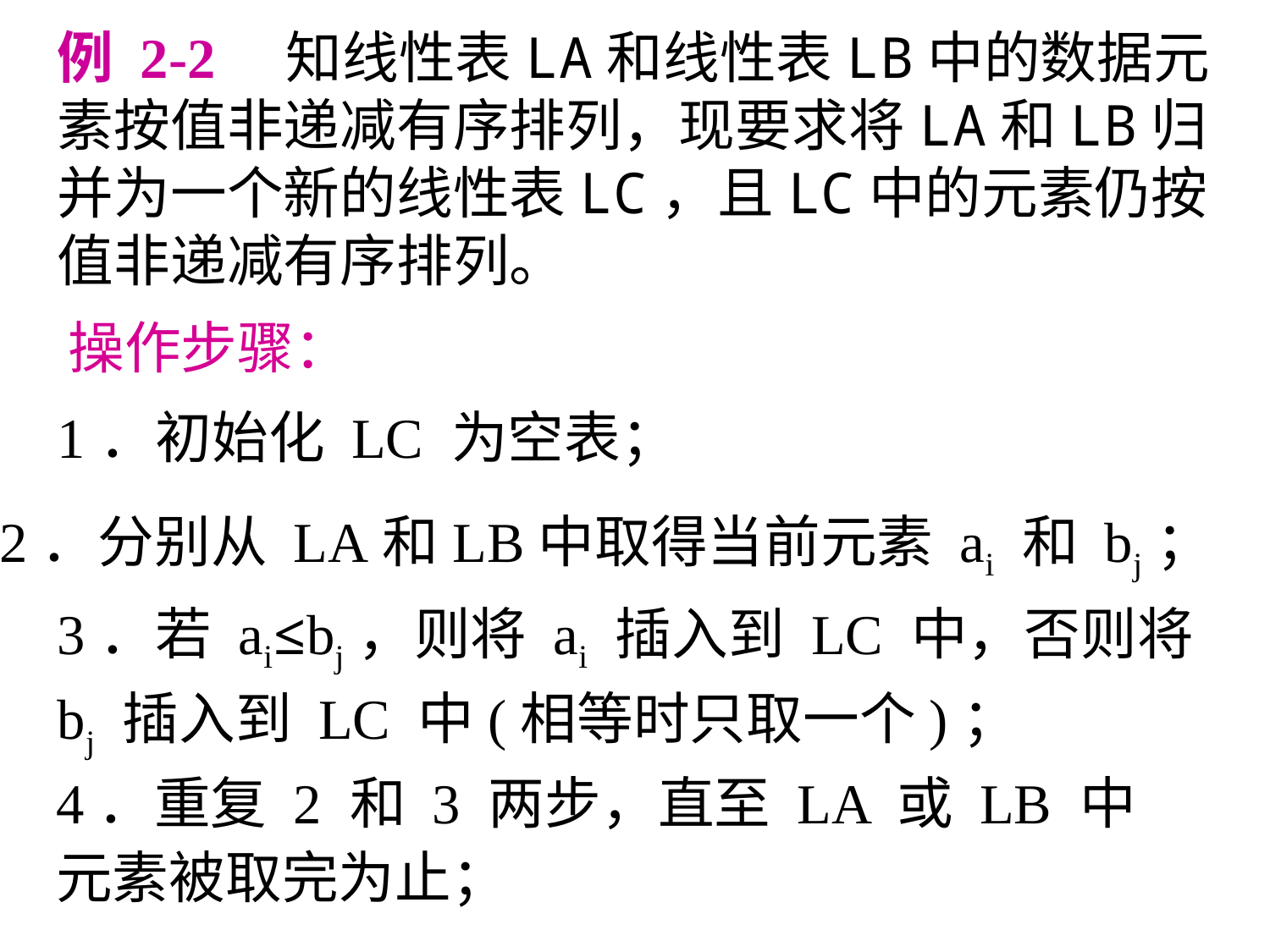

例 2-2巳知线性表LA和线性表LB中的数据元素按值非递减有序排列，现要求将LA和LB归并为一个新的线性表LC，且LC中的元素仍按值非递减有序排列。
操作步骤：
1．初始化 LC 为空表；
2．分别从 LA和LB中取得当前元素 ai 和 bj；
3．若 ai≤bj，则将 ai 插入到 LC 中，否则将bj 插入到 LC 中(相等时只取一个)；
4．重复 2 和 3 两步，直至 LA 或 LB 中元素被取完为止；